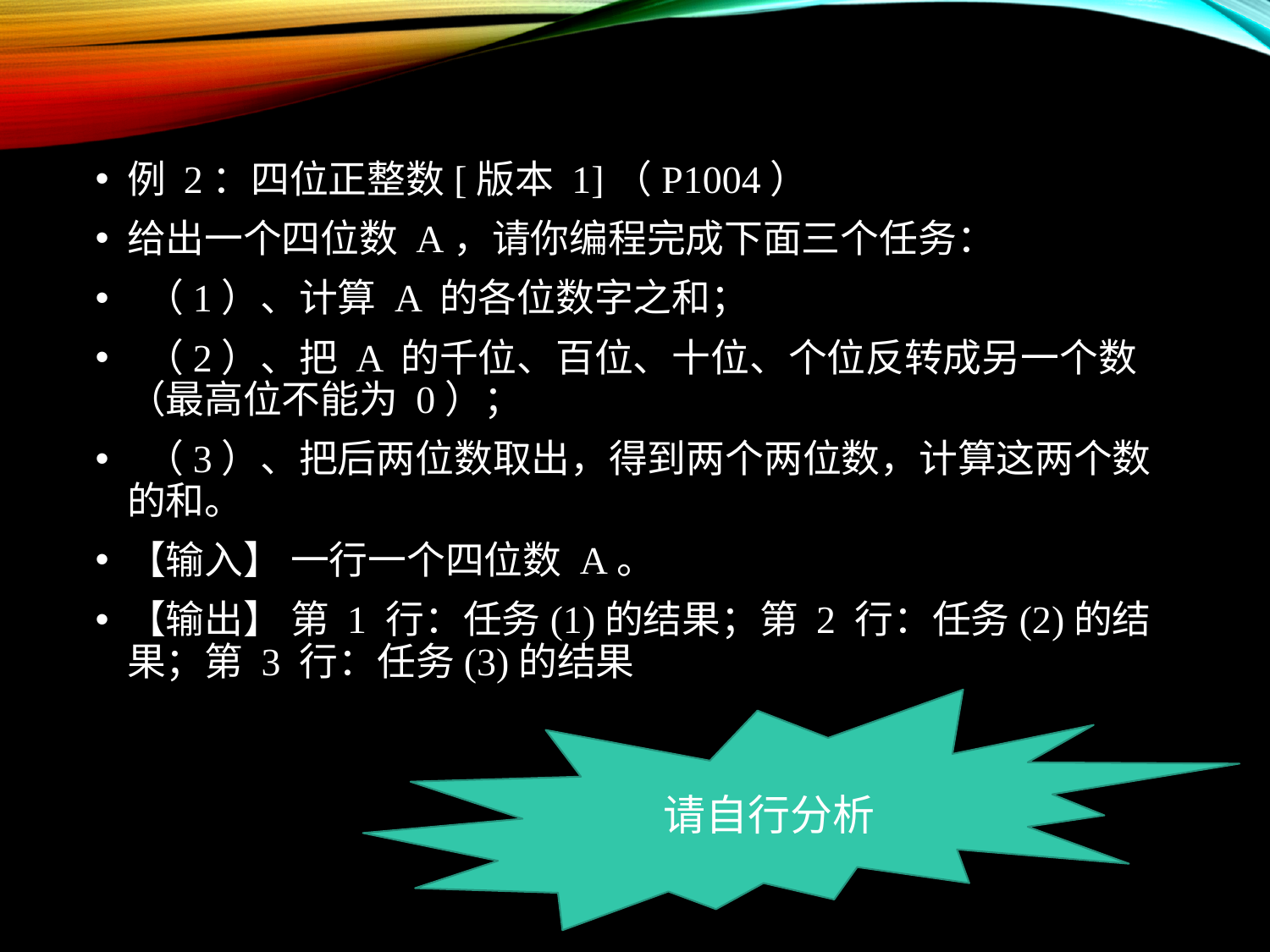

例 2：四位正整数[版本 1]（P1004）
给出一个四位数 A，请你编程完成下面三个任务：
 （1）、计算 A 的各位数字之和；
 （2）、把 A 的千位、百位、十位、个位反转成另一个数（最高位不能为 0）；
 （3）、把后两位数取出，得到两个两位数，计算这两个数的和。
【输入】 一行一个四位数 A。
【输出】 第 1 行：任务(1)的结果；第 2 行：任务(2)的结果；第 3 行：任务(3)的结果
请自行分析